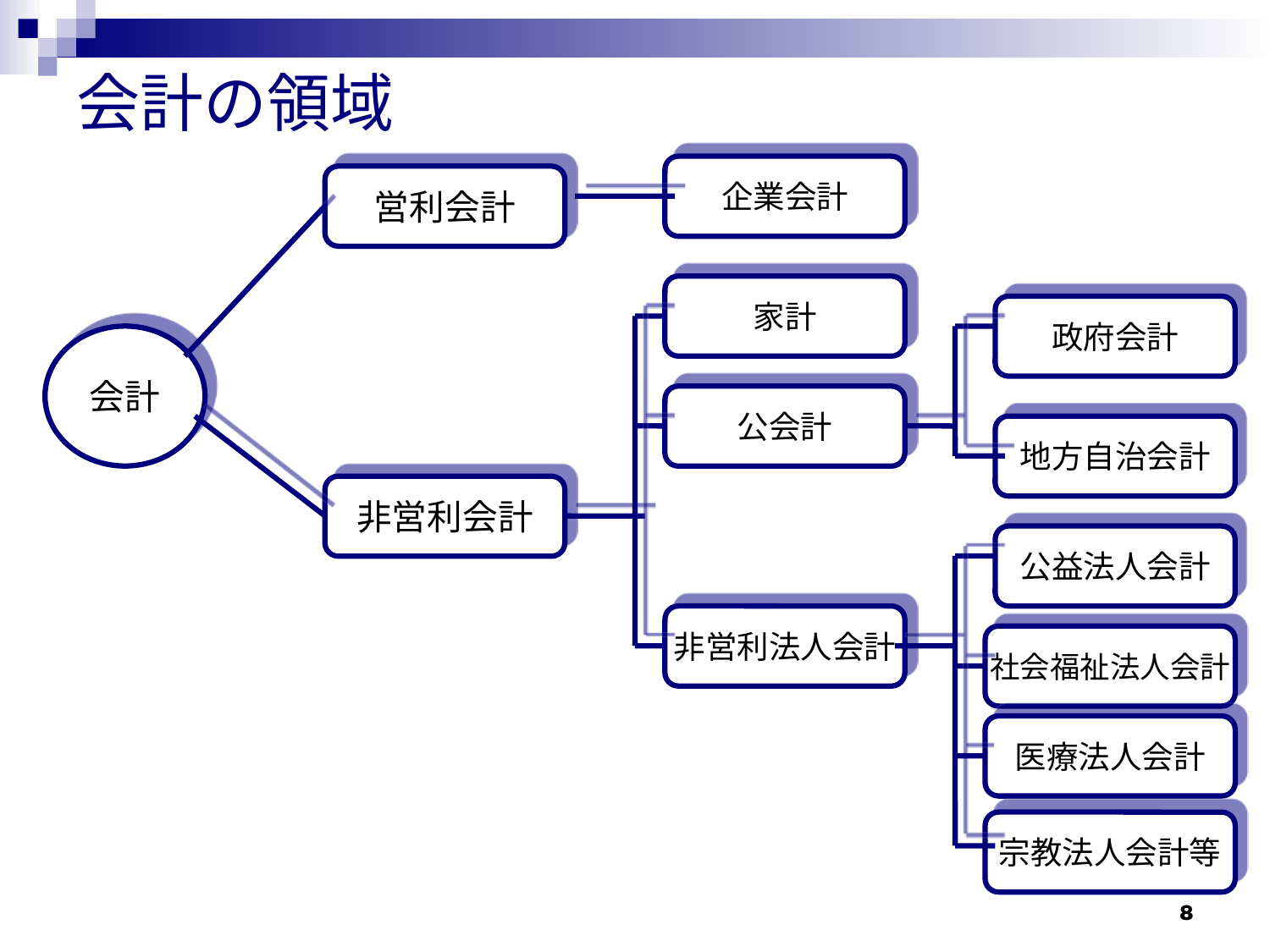

# 会計の領域
企業会計
営利会計

家計
政府会計

会計

公会計

地方自治会計

非営利会計

公益法人会計

非営利法人会計
社会福祉法人会計

医療法人会計

宗教法人会計等

8